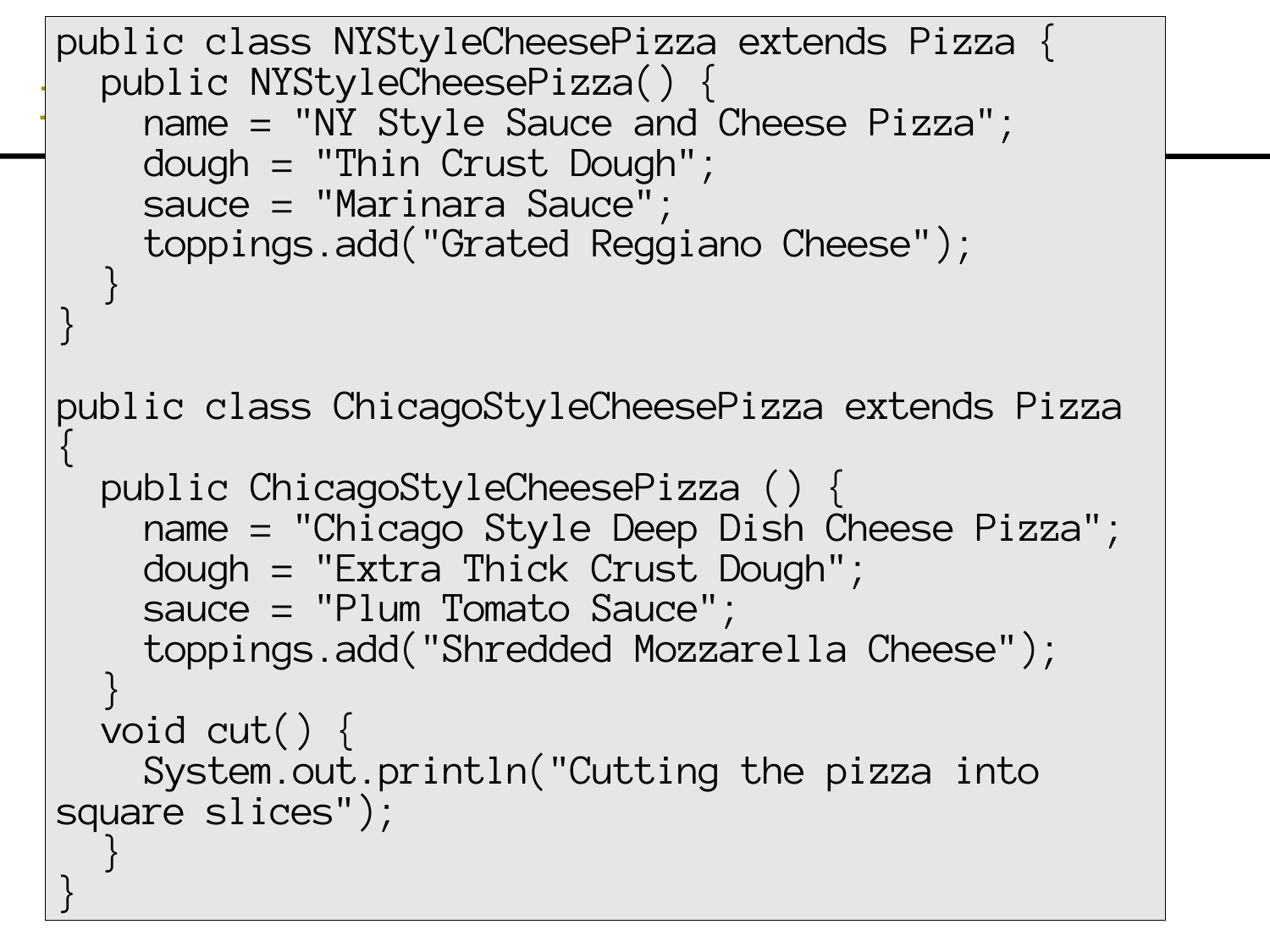

public class NYStyleCheesePizza extends Pizza {
  public NYStyleCheesePizza() {
    name = "NY Style Sauce and Cheese Pizza";
    dough = "Thin Crust Dough";
    sauce = "Marinara Sauce";
    toppings.add("Grated Reggiano Cheese");
  }
}

public class ChicagoStyleCheesePizza extends Pizza {
  public ChicagoStyleCheesePizza () {
    name = "Chicago Style Deep Dish Cheese Pizza";
    dough = "Extra Thick Crust Dough";
    sauce = "Plum Tomato Sauce";
    toppings.add("Shredded Mozzarella Cheese");
  }
  void cut() {
    System.out.println("Cutting the pizza into square slices");
  }
}
# 피자 클래스 구현